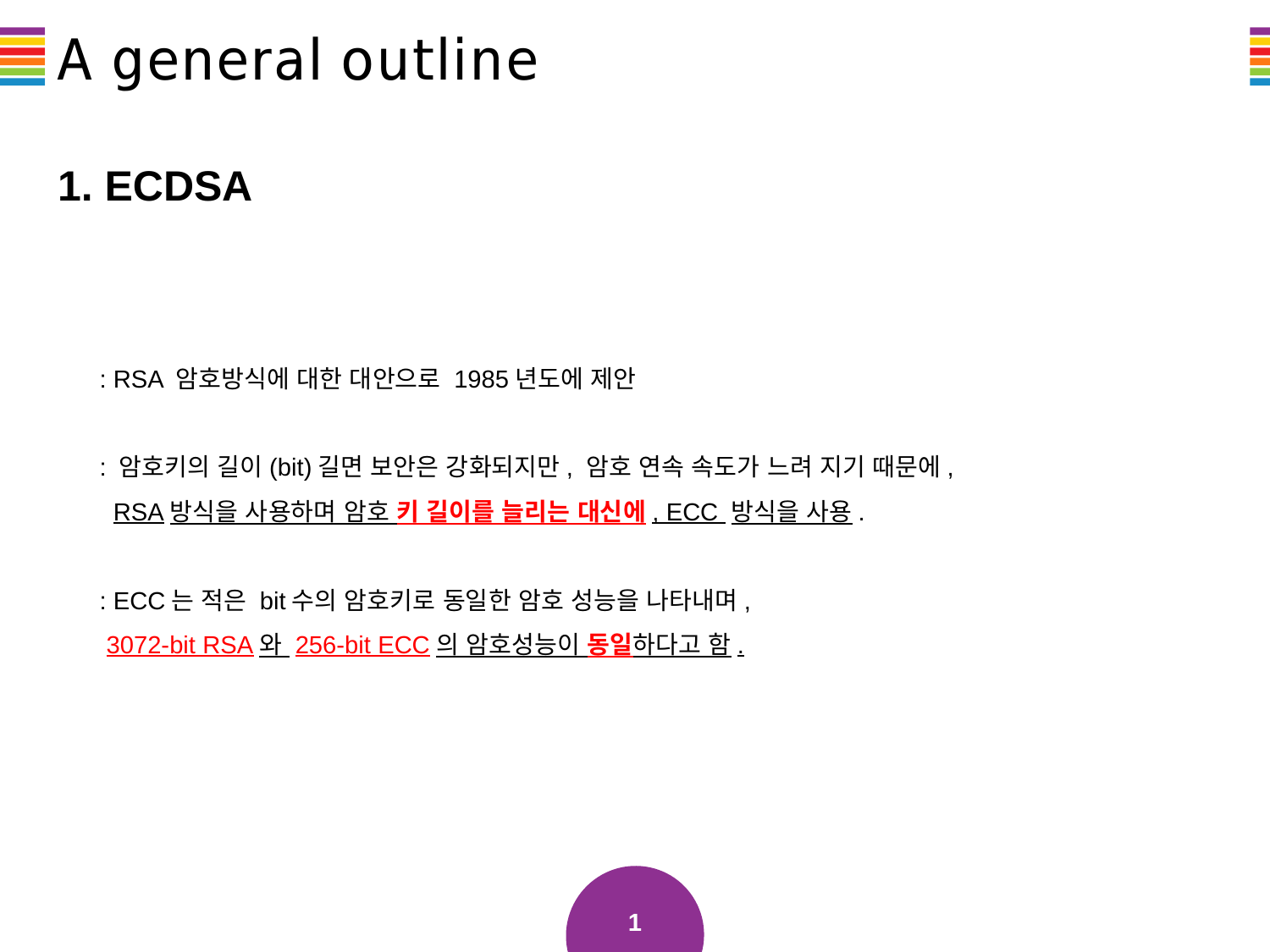

A general outline

1. ECDSA
 : RSA 암호방식에 대한 대안으로 1985년도에 제안

 : 암호키의 길이(bit)길면 보안은 강화되지만, 암호 연속 속도가 느려 지기 때문에,
   RSA방식을 사용하며 암호 키 길이를 늘리는 대신에, ECC 방식을 사용.

 : ECC는 적은 bit수의 암호키로 동일한 암호 성능을 나타내며,
  3072-bit RSA와 256-bit ECC의 암호성능이 동일하다고 함.

1